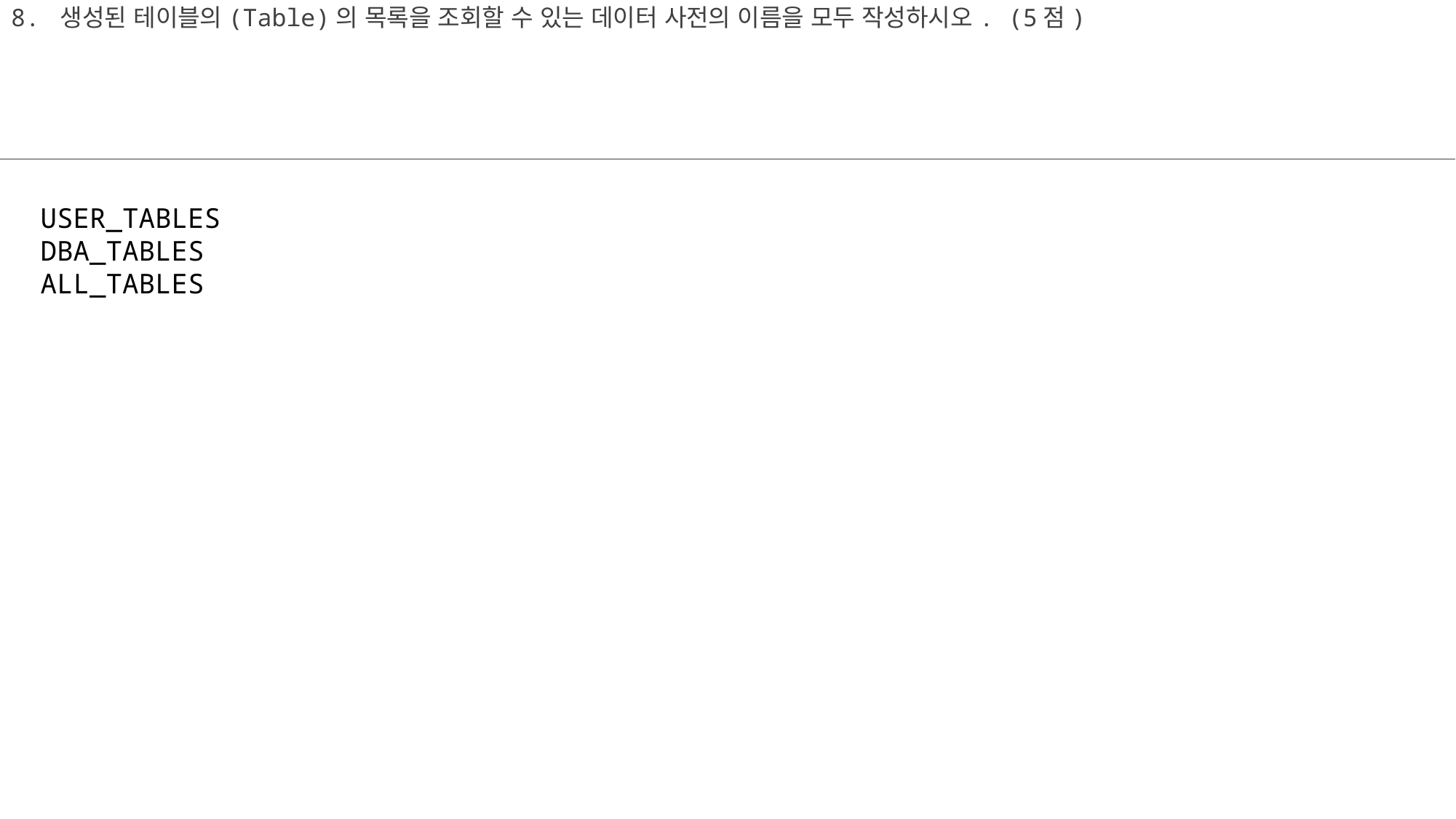

# 8. 생성된 테이블의(Table)의 목록을 조회할 수 있는 데이터 사전의 이름을 모두 작성하시오. (5점)
USER_TABLES
DBA_TABLES
ALL_TABLES